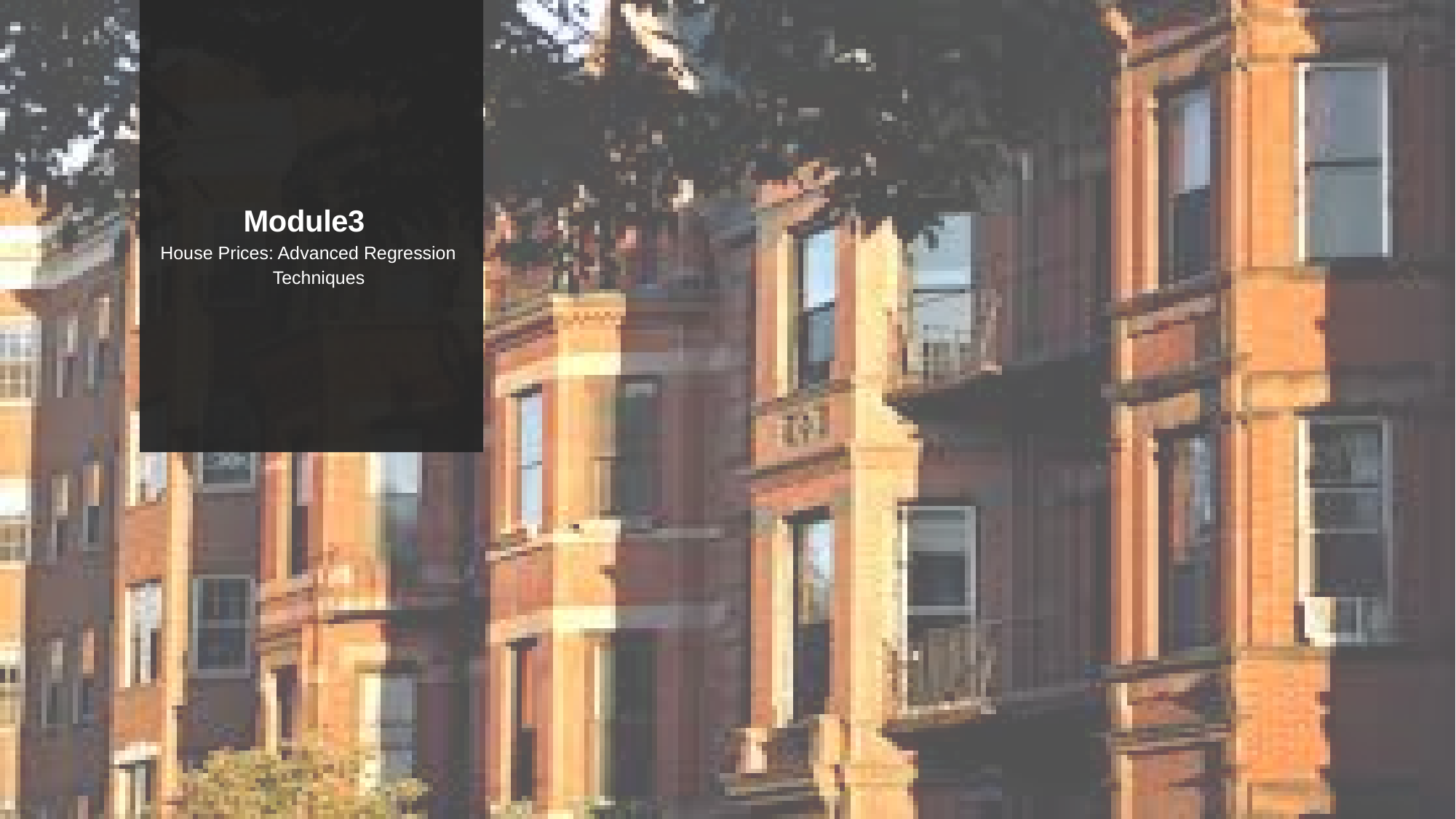

Module3
House Prices: Advanced Regression Techniques

팀명 : Bigdata04
팀원 : 이성준, 장인한, 김보민